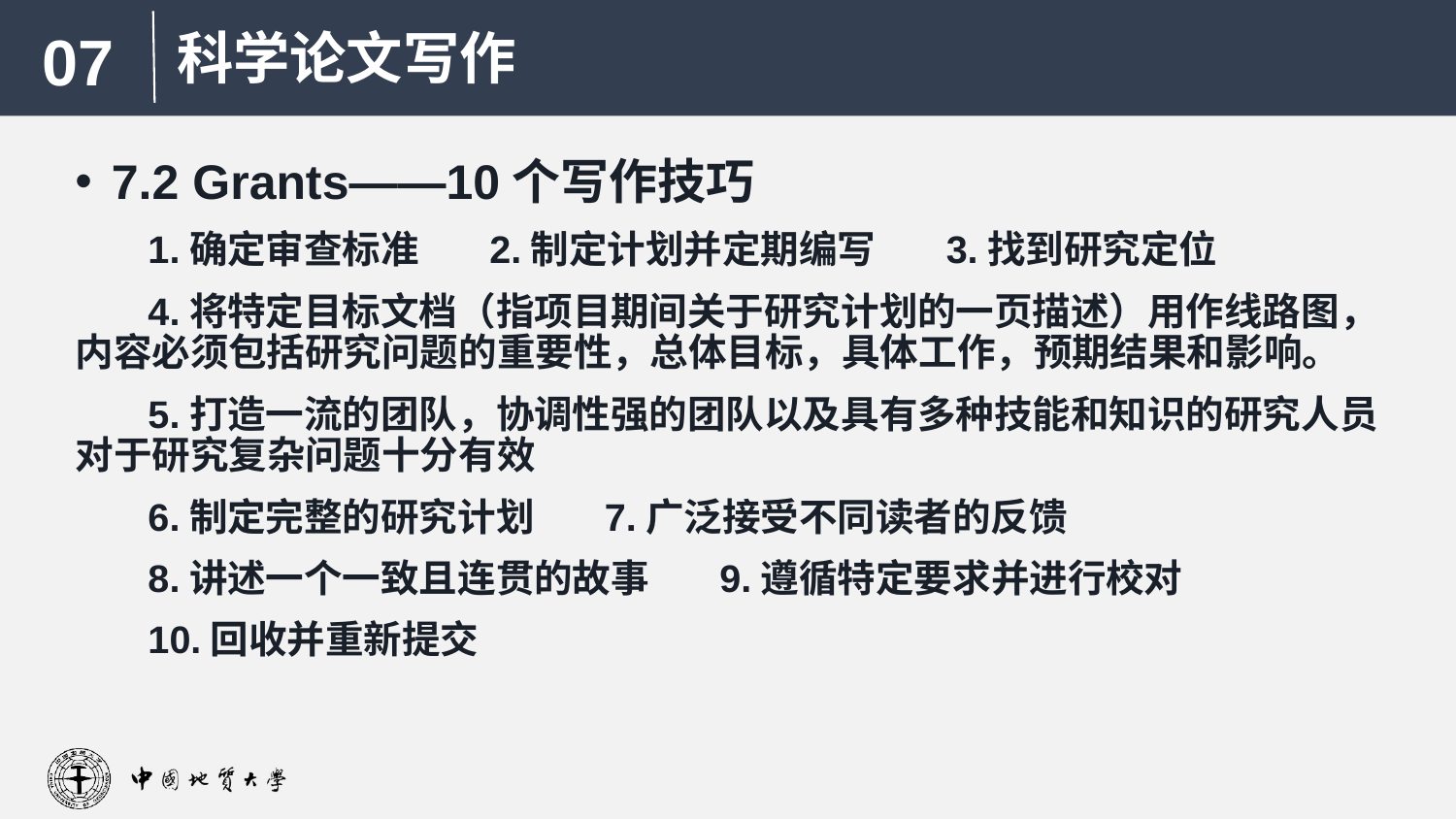

科学论文写作
07
7.2 Grants——10个写作技巧
1.确定审查标准       2.制定计划并定期编写       3.找到研究定位
4.将特定目标文档（指项目期间关于研究计划的一页描述）用作线路图，内容必须包括研究问题的重要性，总体目标，具体工作，预期结果和影响。
5.打造一流的团队，协调性强的团队以及具有多种技能和知识的研究人员对于研究复杂问题十分有效
6.制定完整的研究计划       7.广泛接受不同读者的反馈
8.讲述一个一致且连贯的故事       9.遵循特定要求并进行校对
10.回收并重新提交
41